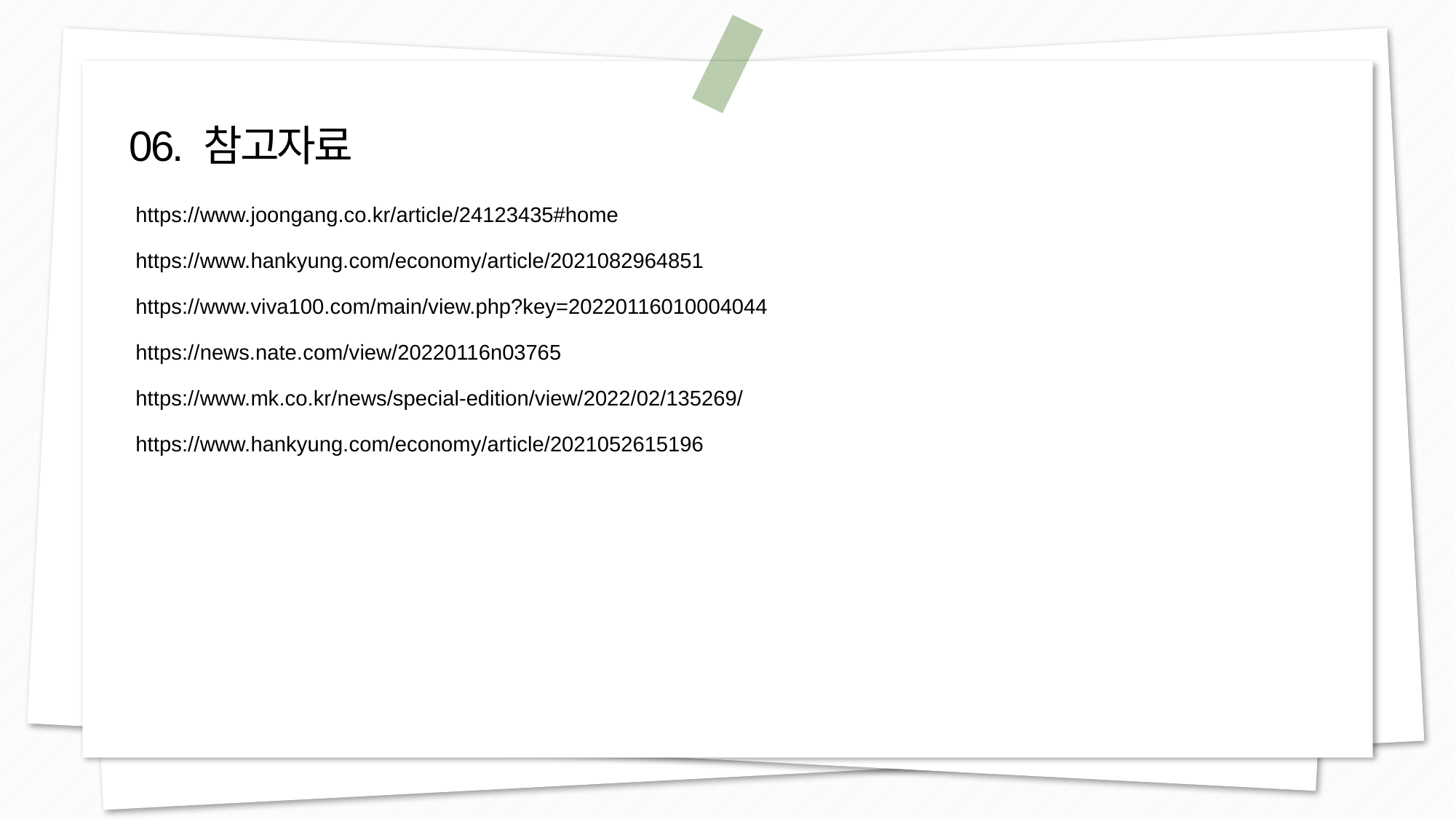

06. 참고자료
https://www.joongang.co.kr/article/24123435#home

https://www.hankyung.com/economy/article/2021082964851

https://www.viva100.com/main/view.php?key=20220116010004044

https://news.nate.com/view/20220116n03765

https://www.mk.co.kr/news/special-edition/view/2022/02/135269/

https://www.hankyung.com/economy/article/2021052615196